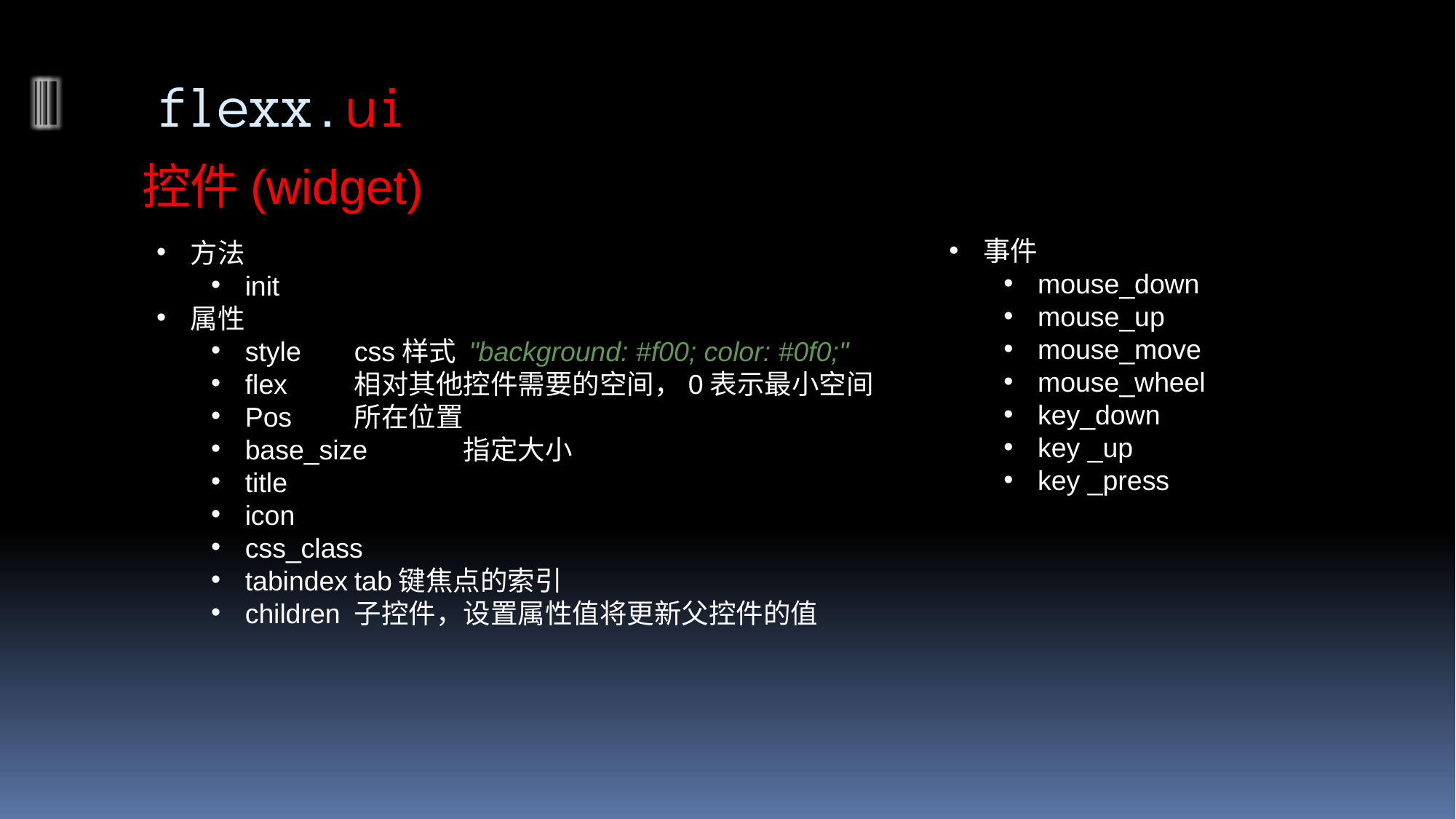

# flexx.ui
控件(widget)
方法
init
属性
style	css样式 "background: #f00; color: #0f0;"
flex	相对其他控件需要的空间，0表示最小空间
Pos	所在位置
base_size	指定大小
title
icon
css_class
tabindex	tab键焦点的索引
children	子控件，设置属性值将更新父控件的值
事件
mouse_down
mouse_up
mouse_move
mouse_wheel
key_down
key _up
key _press